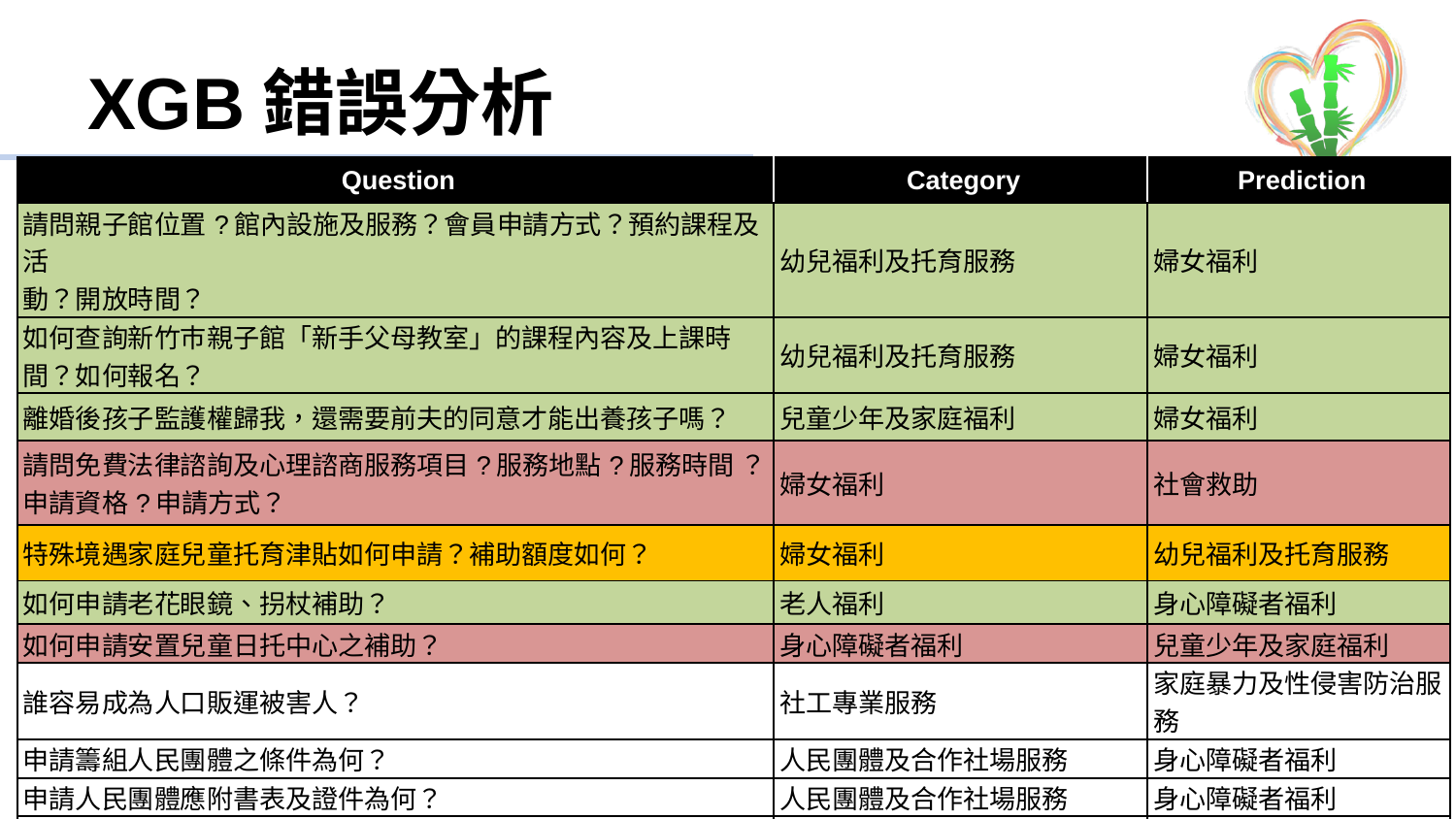

# XGB錯誤分析
| Question | Category | Prediction |
| --- | --- | --- |
| 請問親子館位置?館內設施及服務？會員申請方式？預約課程及活 動？開放時間？ | 幼兒福利及托育服務 | 婦女福利 |
| 如何查詢新竹巿親子館「新手父母教室」的課程內容及上課時 間？如何報名？ | 幼兒福利及托育服務 | 婦女福利 |
| 離婚後孩子監護權歸我，還需要前夫的同意才能出養孩子嗎？ | 兒童少年及家庭福利 | 婦女福利 |
| 請問免費法律諮詢及心理諮商服務項目?服務地點?服務時間 ？ 申請資格?申請方式？ | 婦女福利 | 社會救助 |
| 特殊境遇家庭兒童托育津貼如何申請？補助額度如何？ | 婦女福利 | 幼兒福利及托育服務 |
| 如何申請老花眼鏡、拐杖補助？ | 老人福利 | 身心障礙者福利 |
| 如何申請安置兒童日托中心之補助？ | 身心障礙者福利 | 兒童少年及家庭福利 |
| 誰容易成為人口販運被害人？ | 社工專業服務 | 家庭暴力及性侵害防治服務 |
| 申請籌組人民團體之條件為何？ | 人民團體及合作社場服務 | 身心障礙者福利 |
| 申請人民團體應附書表及證件為何？ | 人民團體及合作社場服務 | 身心障礙者福利 |
| 如何加入志工行列？ | 志願服務 | 身心障礙者福利 |
12